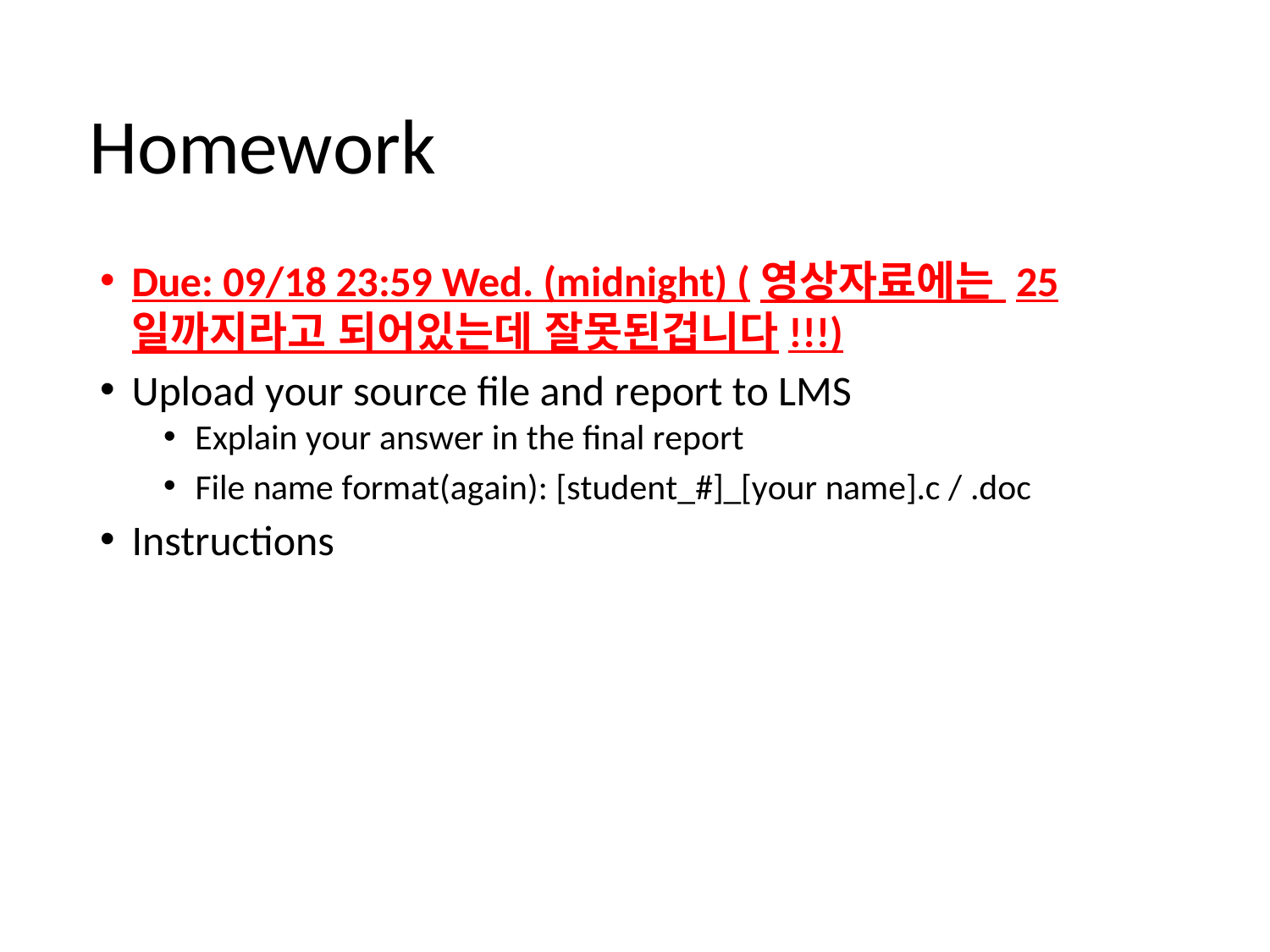

# Homework
Due: 09/18 23:59 Wed. (midnight) (영상자료에는 25일까지라고 되어있는데 잘못된겁니다!!!)
Upload your source file and report to LMS
Explain your answer in the final report
File name format(again): [student_#]_[your name].c / .doc
Instructions